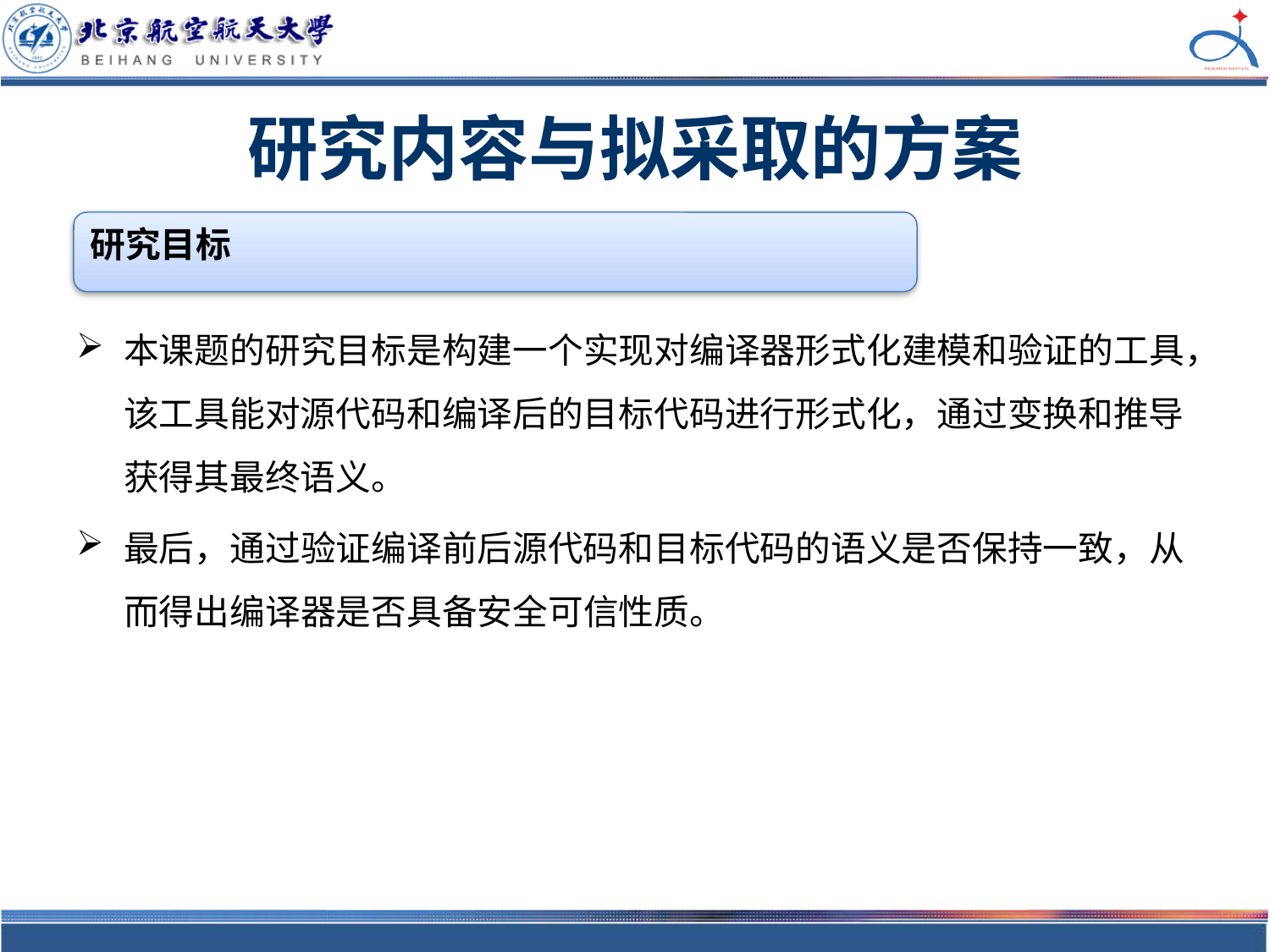

# 研究内容与拟采取的方案

本课题的研究目标是构建一个实现对编译器形式化建模和验证的工具，该工具能对源代码和编译后的目标代码进行形式化，通过变换和推导获得其最终语义。
最后，通过验证编译前后源代码和目标代码的语义是否保持一致，从而得出编译器是否具备安全可信性质。
研究目标